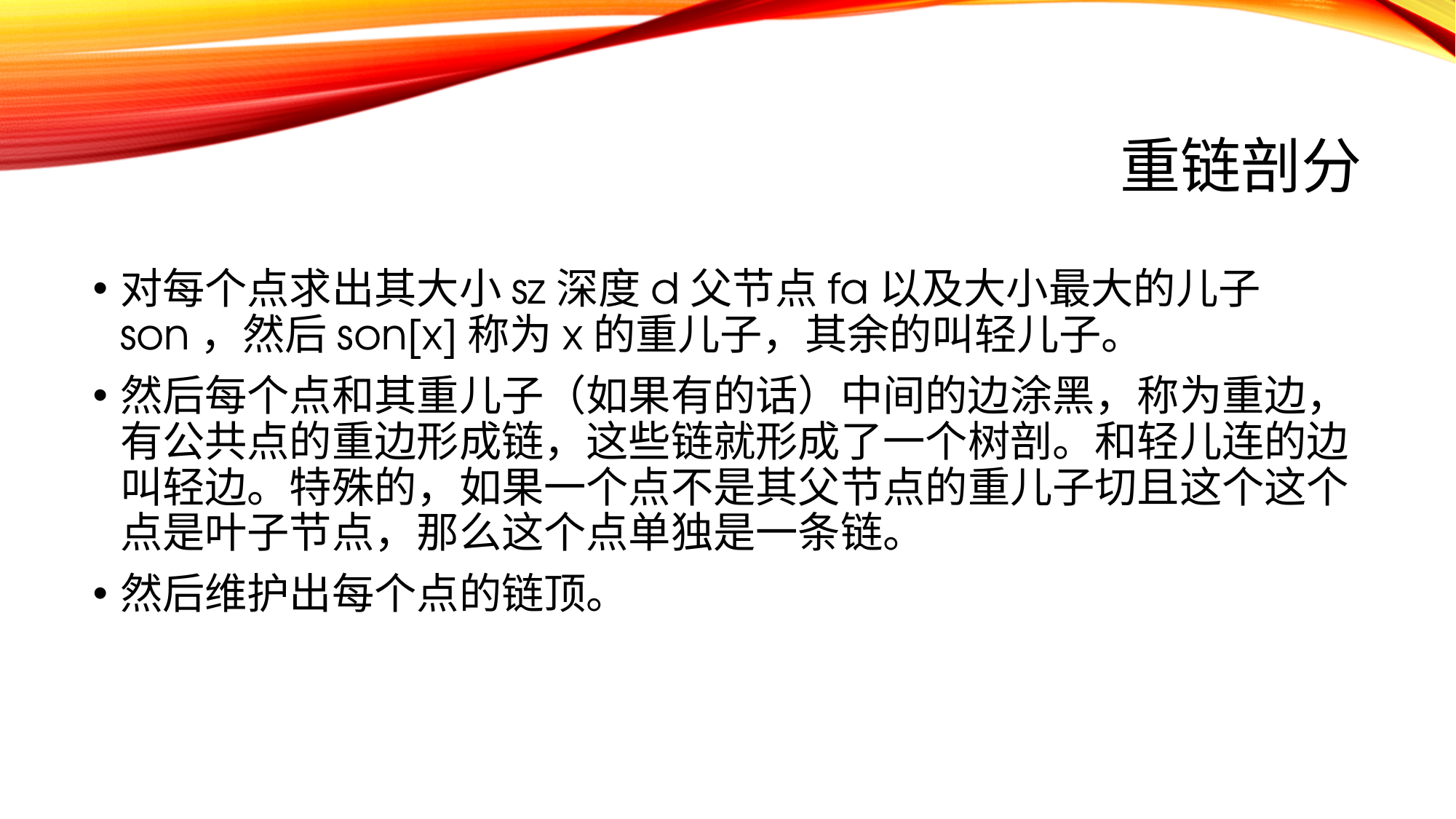

# 重链剖分
对每个点求出其大小sz深度d父节点fa以及大小最大的儿子son，然后son[x]称为x的重儿子，其余的叫轻儿子。
然后每个点和其重儿子（如果有的话）中间的边涂黑，称为重边，有公共点的重边形成链，这些链就形成了一个树剖。和轻儿连的边叫轻边。特殊的，如果一个点不是其父节点的重儿子切且这个这个点是叶子节点，那么这个点单独是一条链。
然后维护出每个点的链顶。